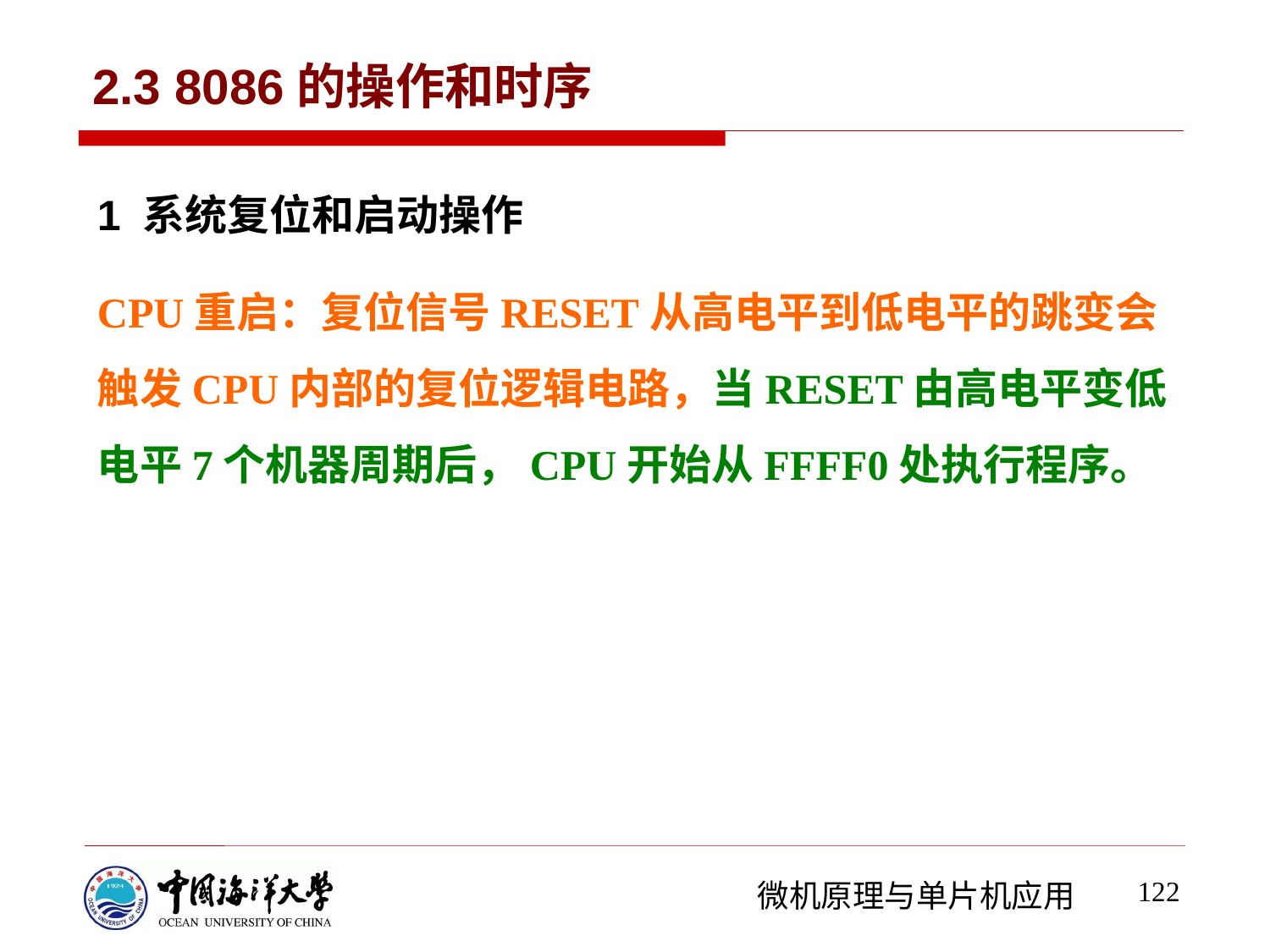

# 2.3 8086的操作和时序
1 系统复位和启动操作
CPU重启：复位信号RESET从高电平到低电平的跳变会触发CPU内部的复位逻辑电路，当RESET由高电平变低电平7个机器周期后，CPU开始从FFFF0处执行程序。

122